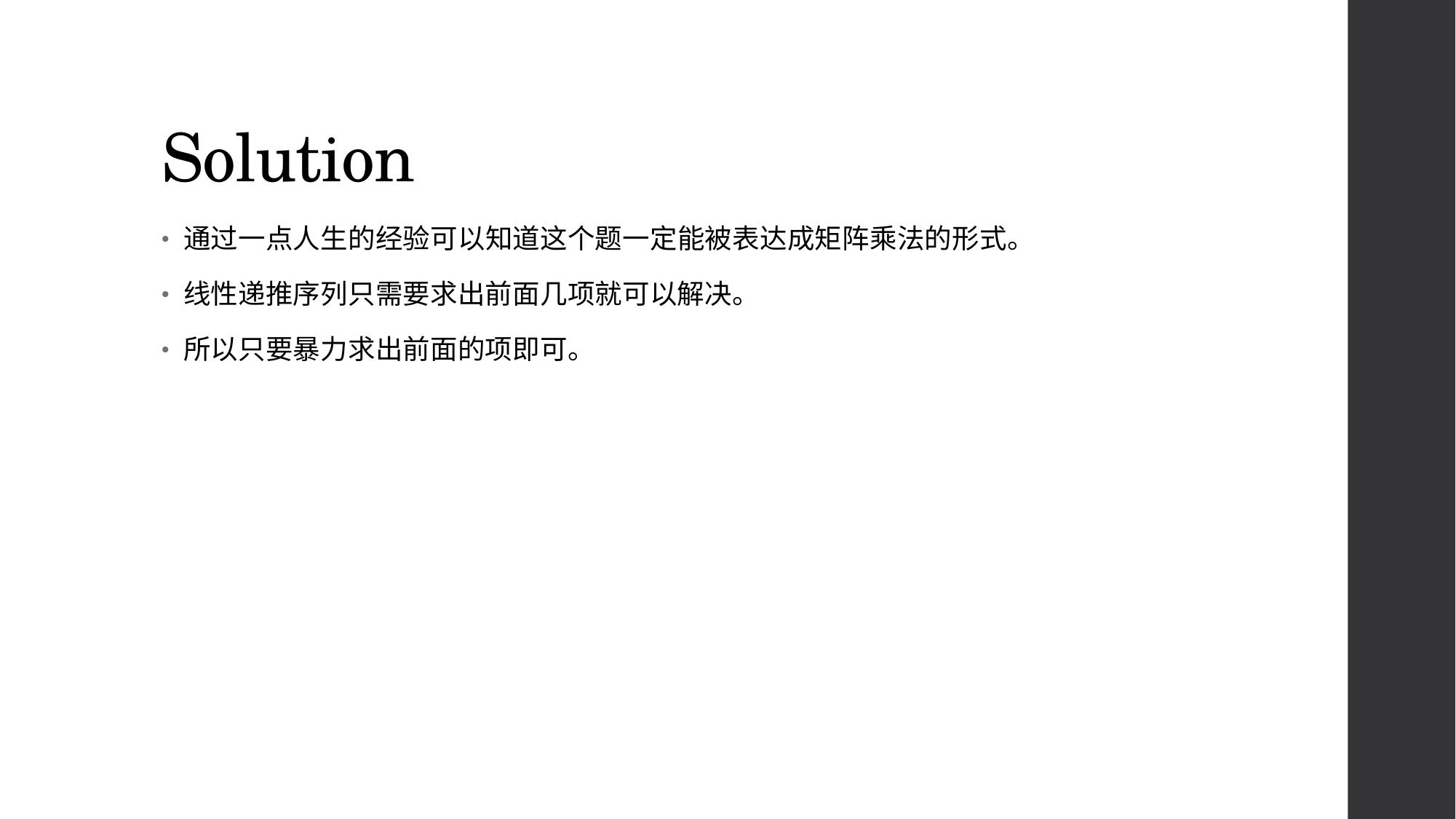

# Solution
通过一点人生的经验可以知道这个题一定能被表达成矩阵乘法的形式。
线性递推序列只需要求出前面几项就可以解决。
所以只要暴力求出前面的项即可。